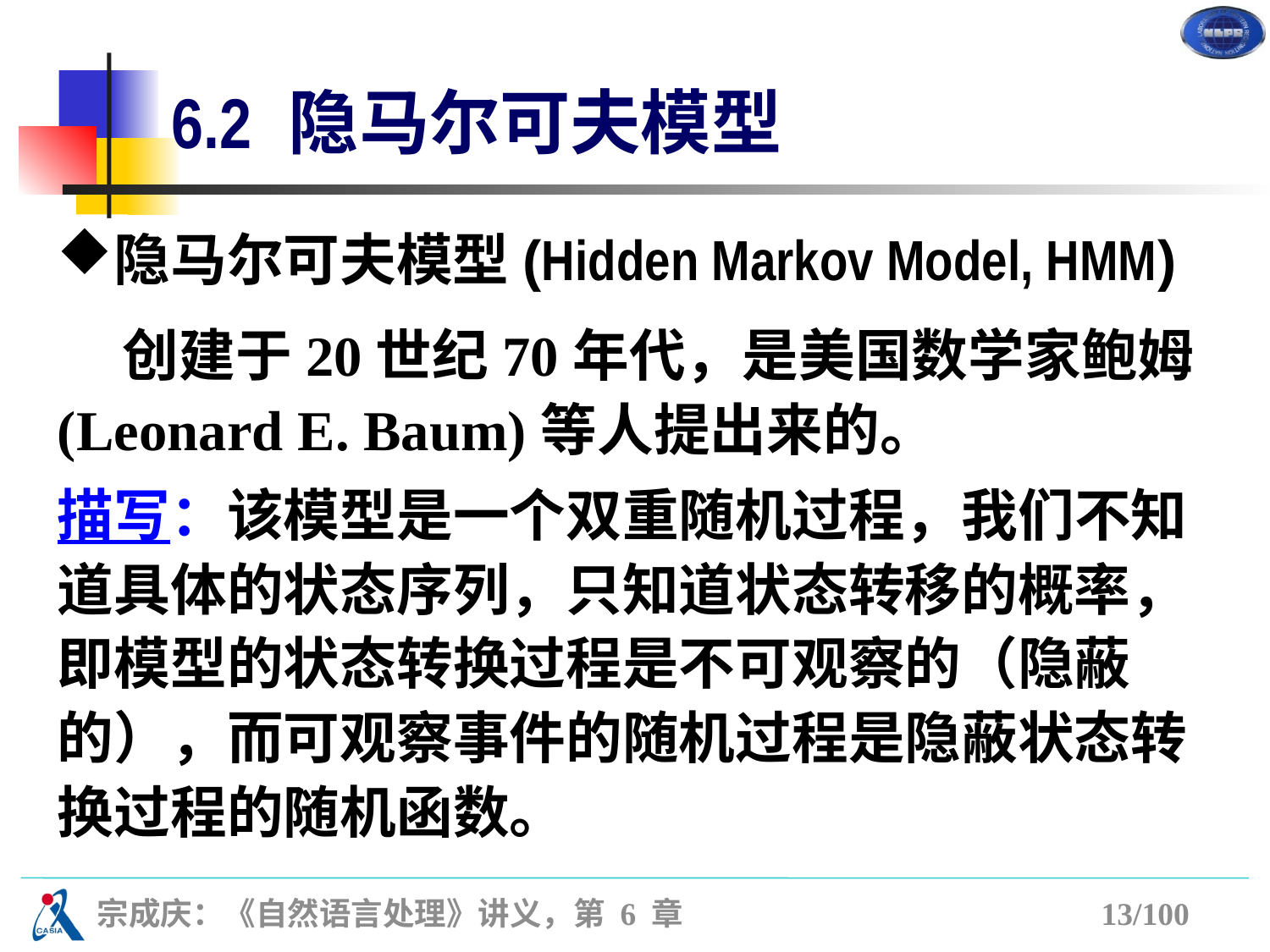

# 6.2 隐马尔可夫模型
隐马尔可夫模型(Hidden Markov Model, HMM)
    创建于20世纪70年代，是美国数学家鲍姆(Leonard E. Baum)等人提出来的。
描写：该模型是一个双重随机过程，我们不知道具体的状态序列，只知道状态转移的概率，即模型的状态转换过程是不可观察的（隐蔽的），而可观察事件的随机过程是隐蔽状态转换过程的随机函数。